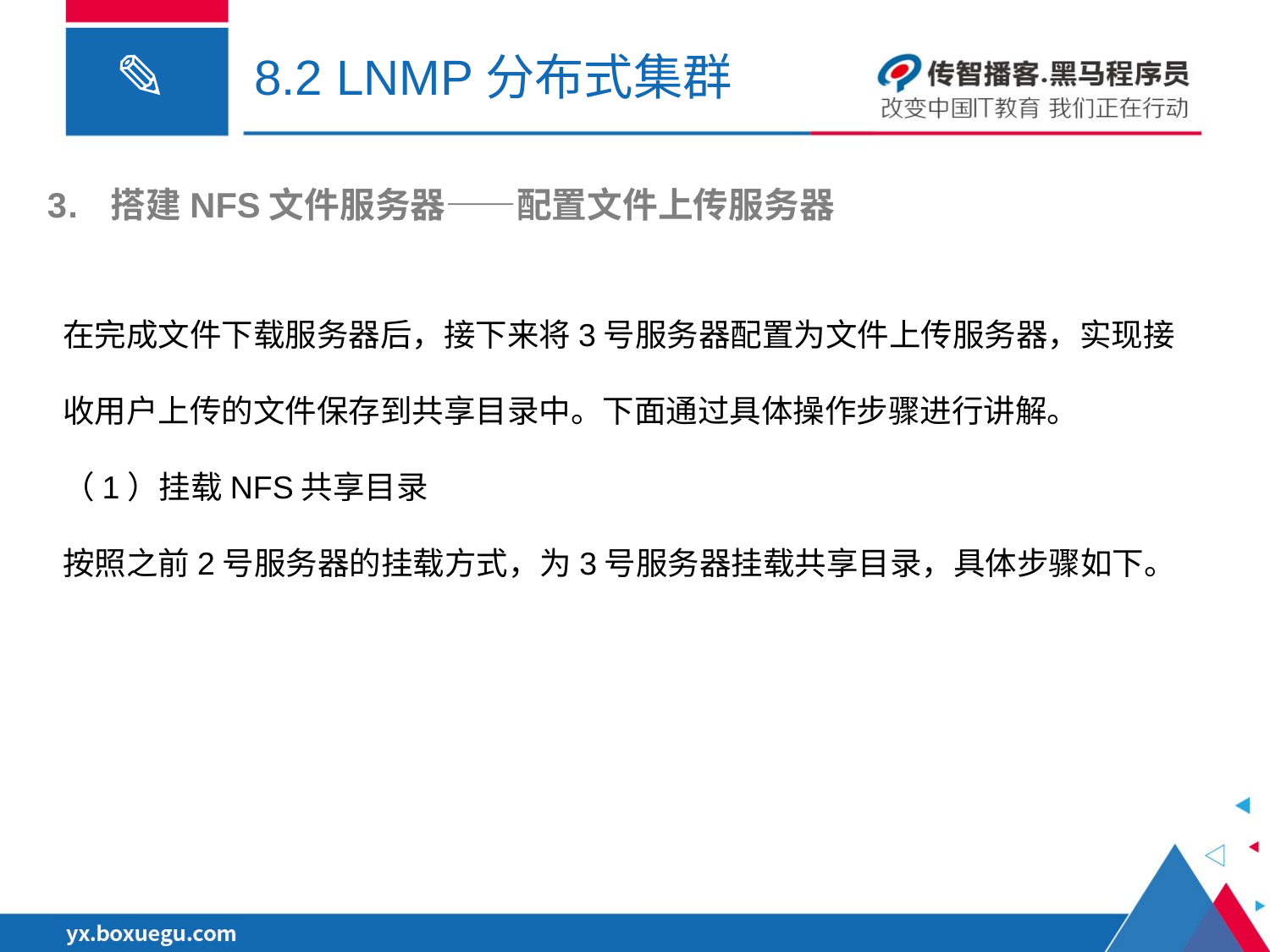

# 8.2 LNMP分布式集群
搭建NFS文件服务器——配置文件上传服务器
在完成文件下载服务器后，接下来将3号服务器配置为文件上传服务器，实现接收用户上传的文件保存到共享目录中。下面通过具体操作步骤进行讲解。
（1）挂载NFS共享目录
按照之前2号服务器的挂载方式，为3号服务器挂载共享目录，具体步骤如下。